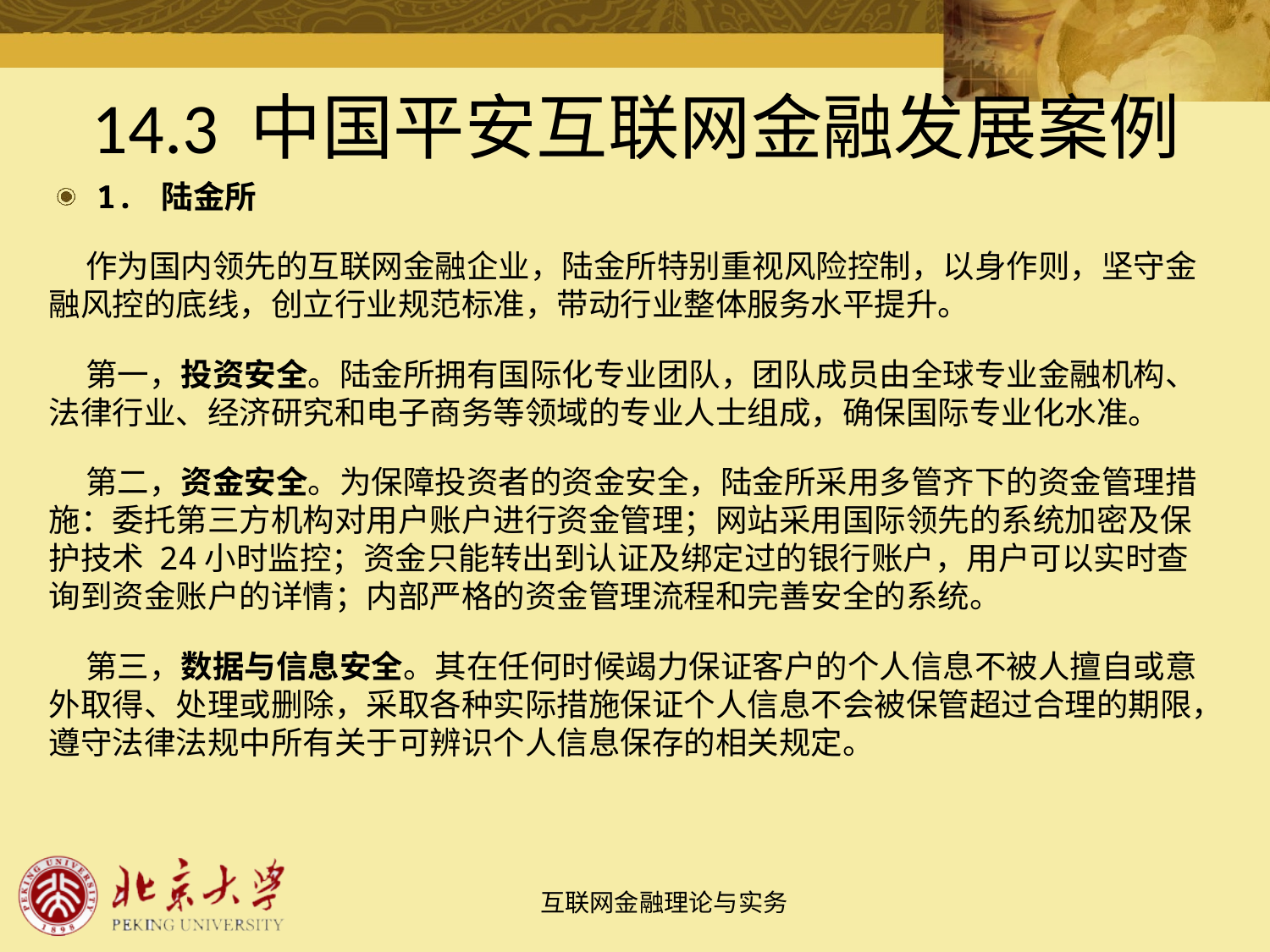

# 14.3 中国平安互联网金融发展案例
1. 陆金所
    作为国内领先的互联网金融企业，陆金所特别重视风险控制，以身作则，坚守金融风控的底线，创立行业规范标准，带动行业整体服务水平提升。
    第一，投资安全。陆金所拥有国际化专业团队，团队成员由全球专业金融机构、法律行业、经济研究和电子商务等领域的专业人士组成，确保国际专业化水准。
    第二，资金安全。为保障投资者的资金安全，陆金所采用多管齐下的资金管理措施：委托第三方机构对用户账户进行资金管理；网站采用国际领先的系统加密及保护技术 24小时监控；资金只能转出到认证及绑定过的银行账户，用户可以实时查询到资金账户的详情；内部严格的资金管理流程和完善安全的系统。
    第三，数据与信息安全。其在任何时候竭力保证客户的个人信息不被人擅自或意外取得、处理或删除，采取各种实际措施保证个人信息不会被保管超过合理的期限，遵守法律法规中所有关于可辨识个人信息保存的相关规定。